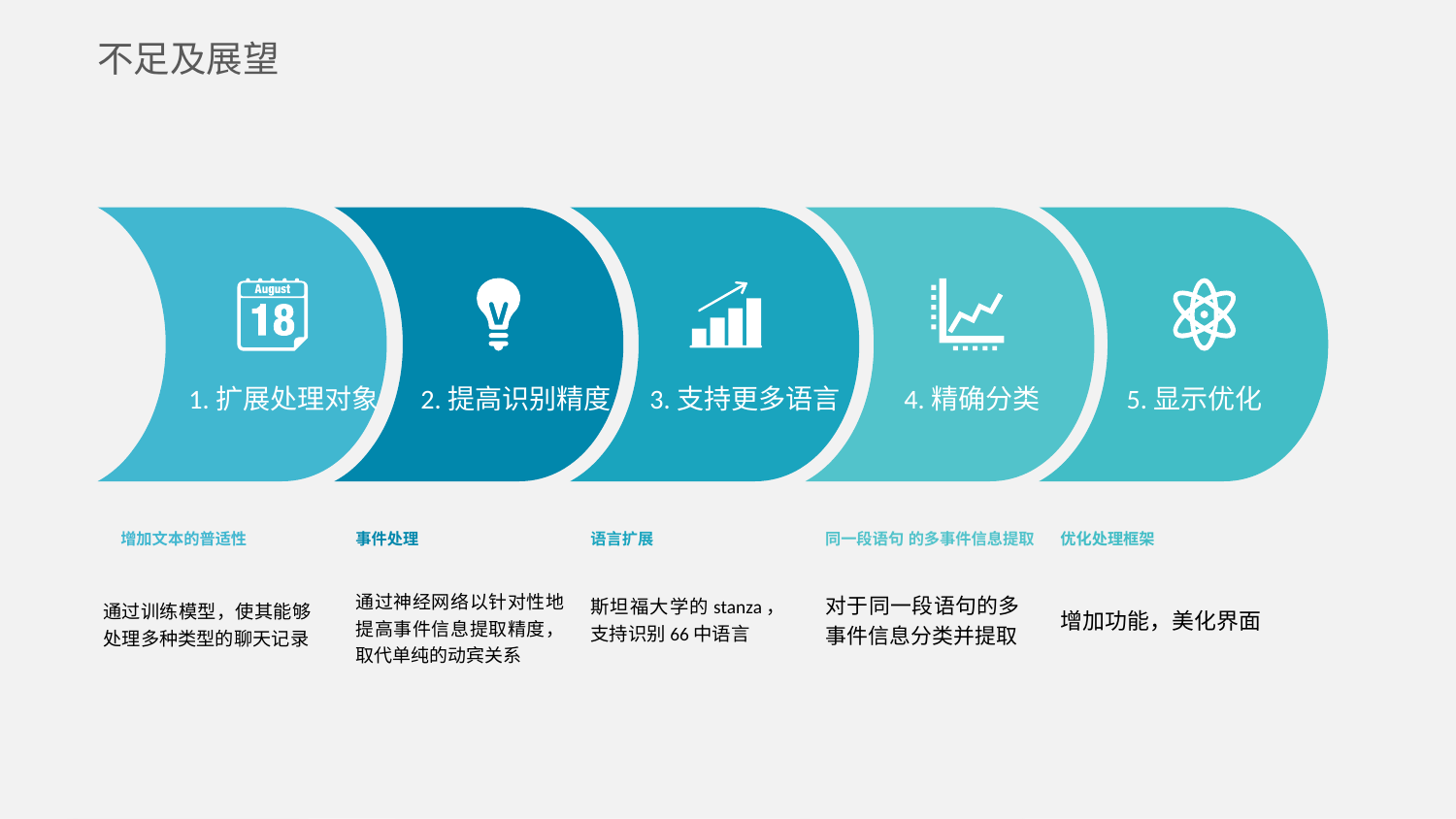

不足及展望

1.扩展处理对象
2.提高识别精度
3.支持更多语言
4.精确分类
5.显示优化
增加文本的普适性
事件处理
语言扩展
同一段语句 的多事件信息提取
优化处理框架
通过训练模型，使其能够处理多种类型的聊天记录
通过神经网络以针对性地提高事件信息提取精度，取代单纯的动宾关系
增加功能，美化界面
斯坦福大学的stanza，支持识别66中语言
对于同一段语句的多事件信息分类并提取